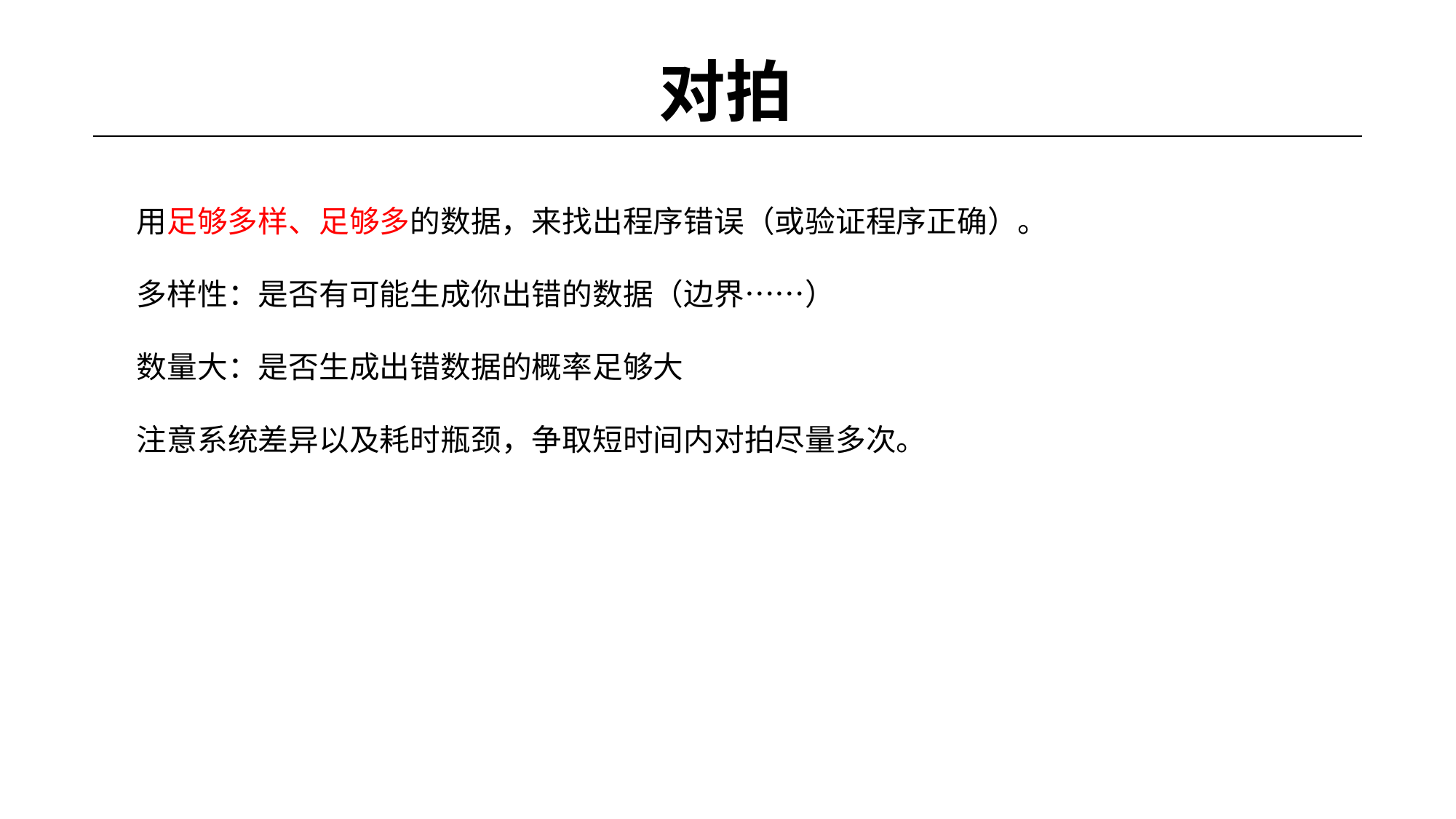

# 对拍
用足够多样、足够多的数据，来找出程序错误（或验证程序正确）。

多样性：是否有可能生成你出错的数据（边界……）

数量大：是否生成出错数据的概率足够大

注意系统差异以及耗时瓶颈，争取短时间内对拍尽量多次。